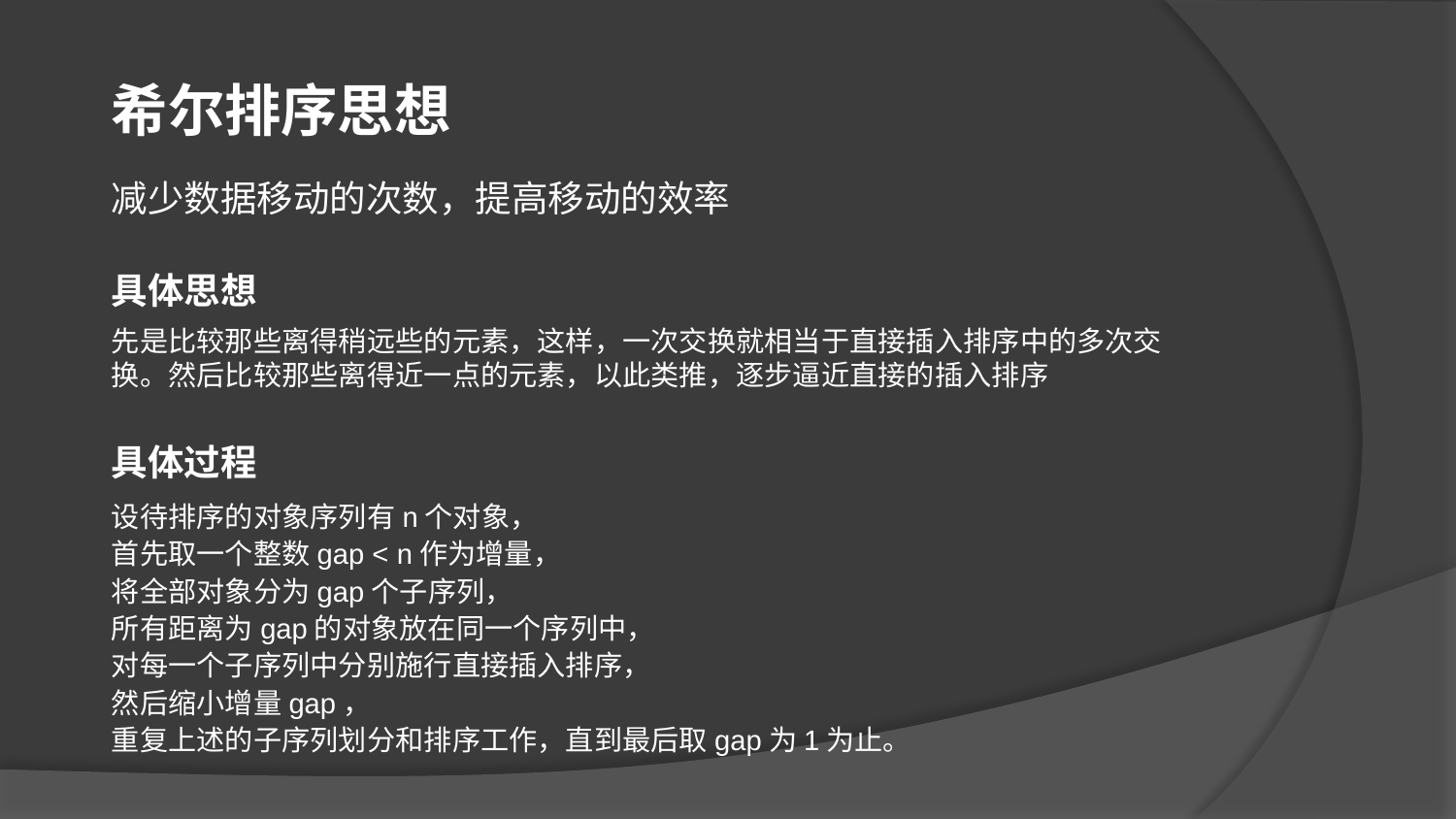

希尔排序思想
减少数据移动的次数，提高移动的效率
具体思想
先是比较那些离得稍远些的元素，这样，一次交换就相当于直接插入排序中的多次交换。然后比较那些离得近一点的元素，以此类推，逐步逼近直接的插入排序
具体过程
设待排序的对象序列有n个对象，
首先取一个整数gap < n作为增量，
将全部对象分为gap个子序列，
所有距离为gap的对象放在同一个序列中，
对每一个子序列中分别施行直接插入排序，
然后缩小增量gap，
重复上述的子序列划分和排序工作，直到最后取gap为1为止。